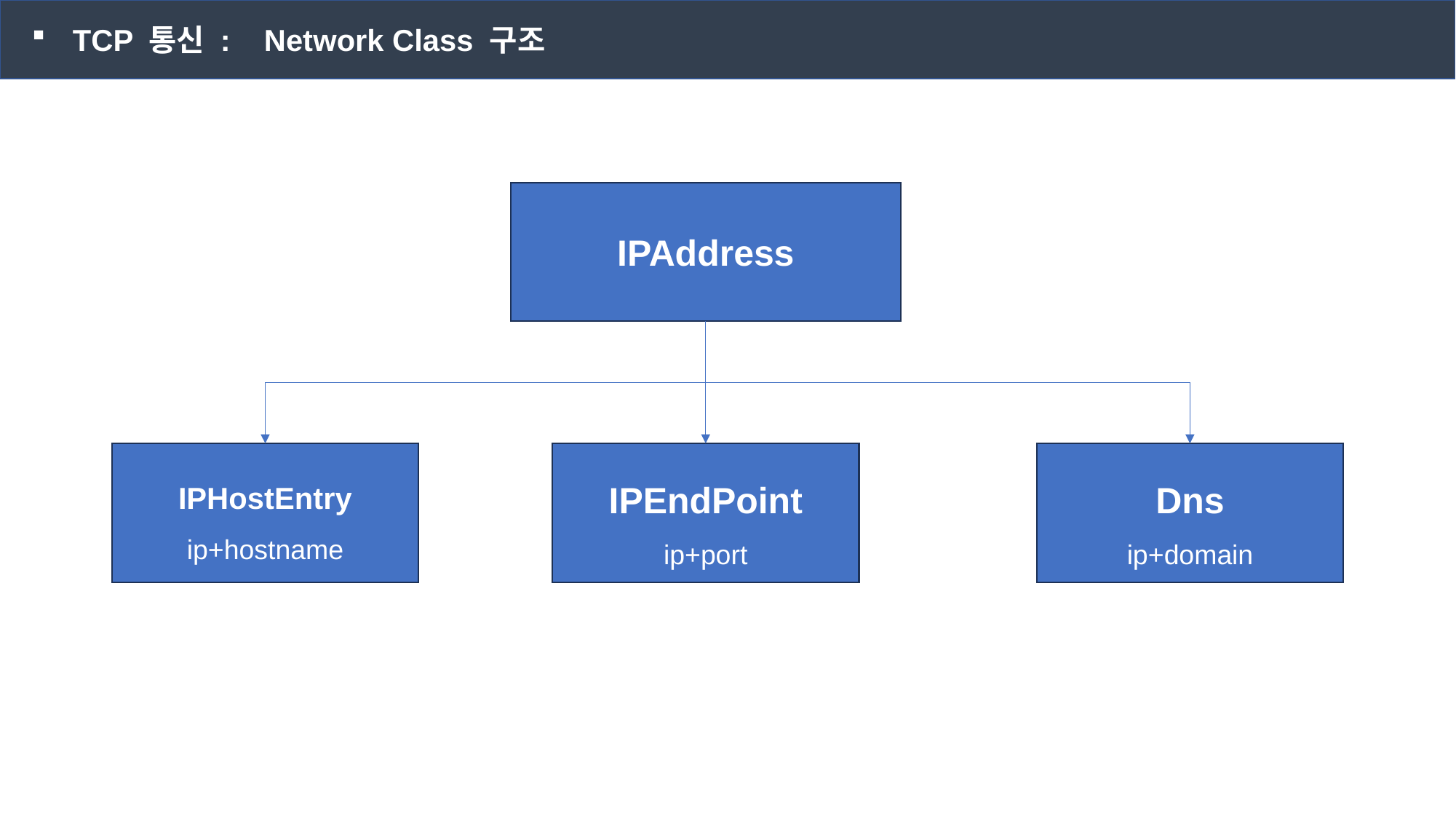

TCP 통신 :    Network Class 구조
IPAddress
IPHostEntry
ip+hostname
IPEndPoint
ip+port
Dns
ip+domain